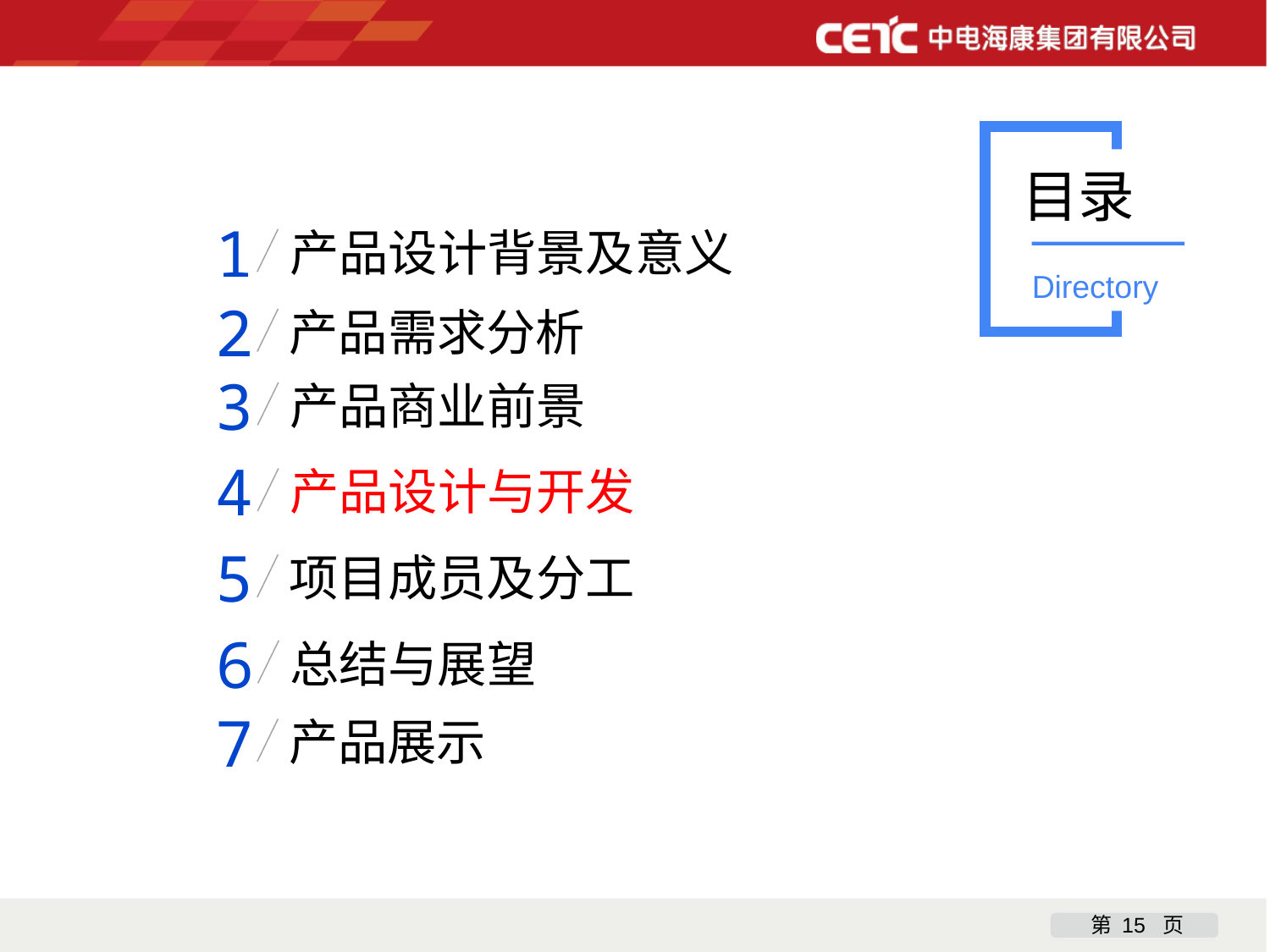

目录
1
产品设计背景及意义

Directory
2
产品需求分析
3
产品商业前景
4
产品设计与开发
5
项目成员及分工
6
总结与展望
7
产品展示